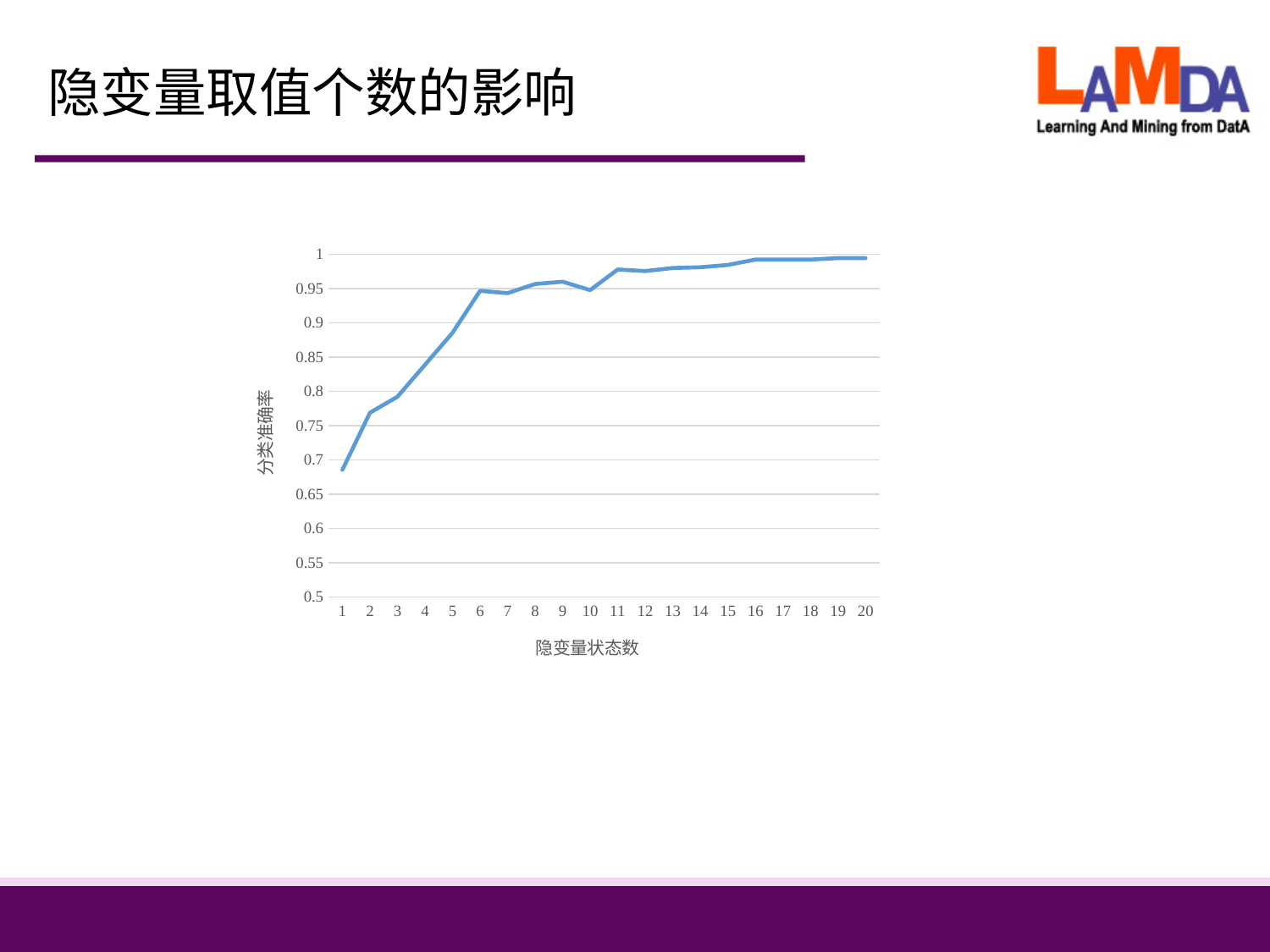

# 隐变量取值个数的影响

### Chart:

| Category |  |
|---|---|